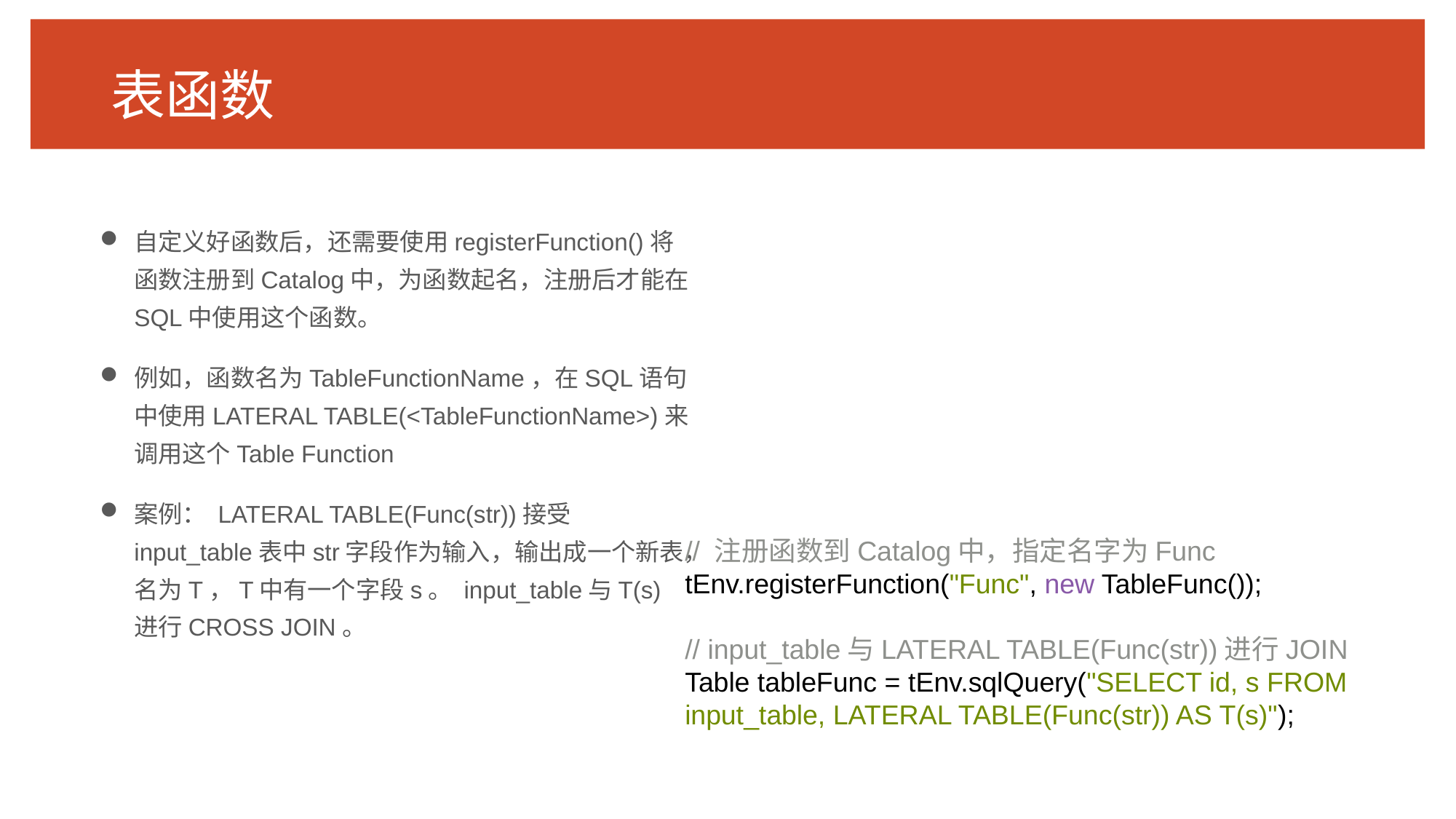

# 表函数
自定义好函数后，还需要使用registerFunction()将函数注册到Catalog中，为函数起名，注册后才能在SQL中使用这个函数。
例如，函数名为TableFunctionName，在SQL语句中使用LATERAL TABLE(<TableFunctionName>)来调用这个Table Function
案例： LATERAL TABLE(Func(str))接受input_table表中str字段作为输入，输出成一个新表，名为T，T中有一个字段s。 input_table与T(s)进行CROSS JOIN。

// 注册函数到Catalog中，指定名字为Func
tEnv.registerFunction("Func", new TableFunc());

// input_table与LATERAL TABLE(Func(str))进行JOIN
Table tableFunc = tEnv.sqlQuery("SELECT id, s FROM input_table, LATERAL TABLE(Func(str)) AS T(s)");